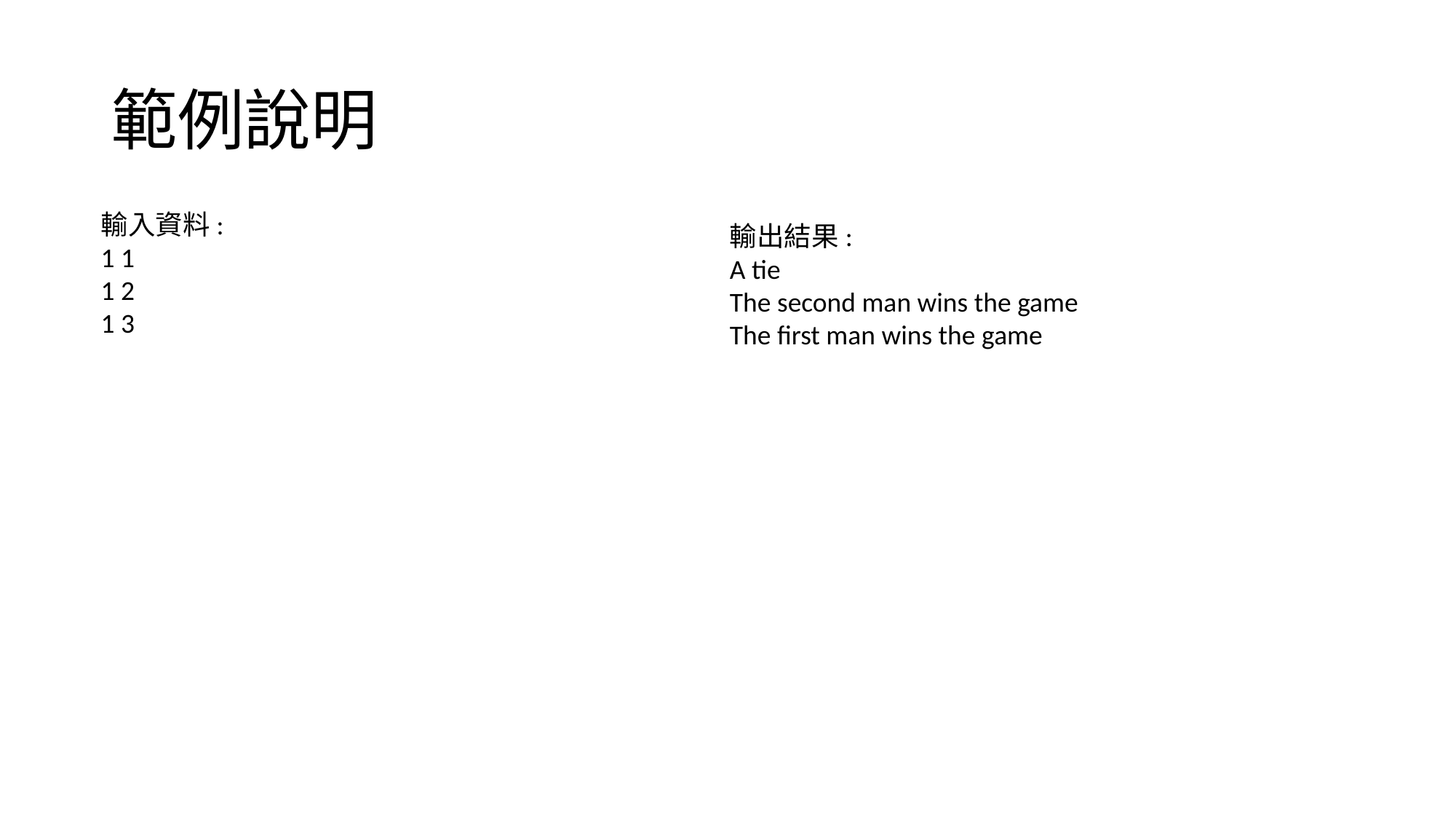

# 範例說明
輸入資料:
1 1
1 2
1 3
輸出結果:
A tie
The second man wins the game
The first man wins the game